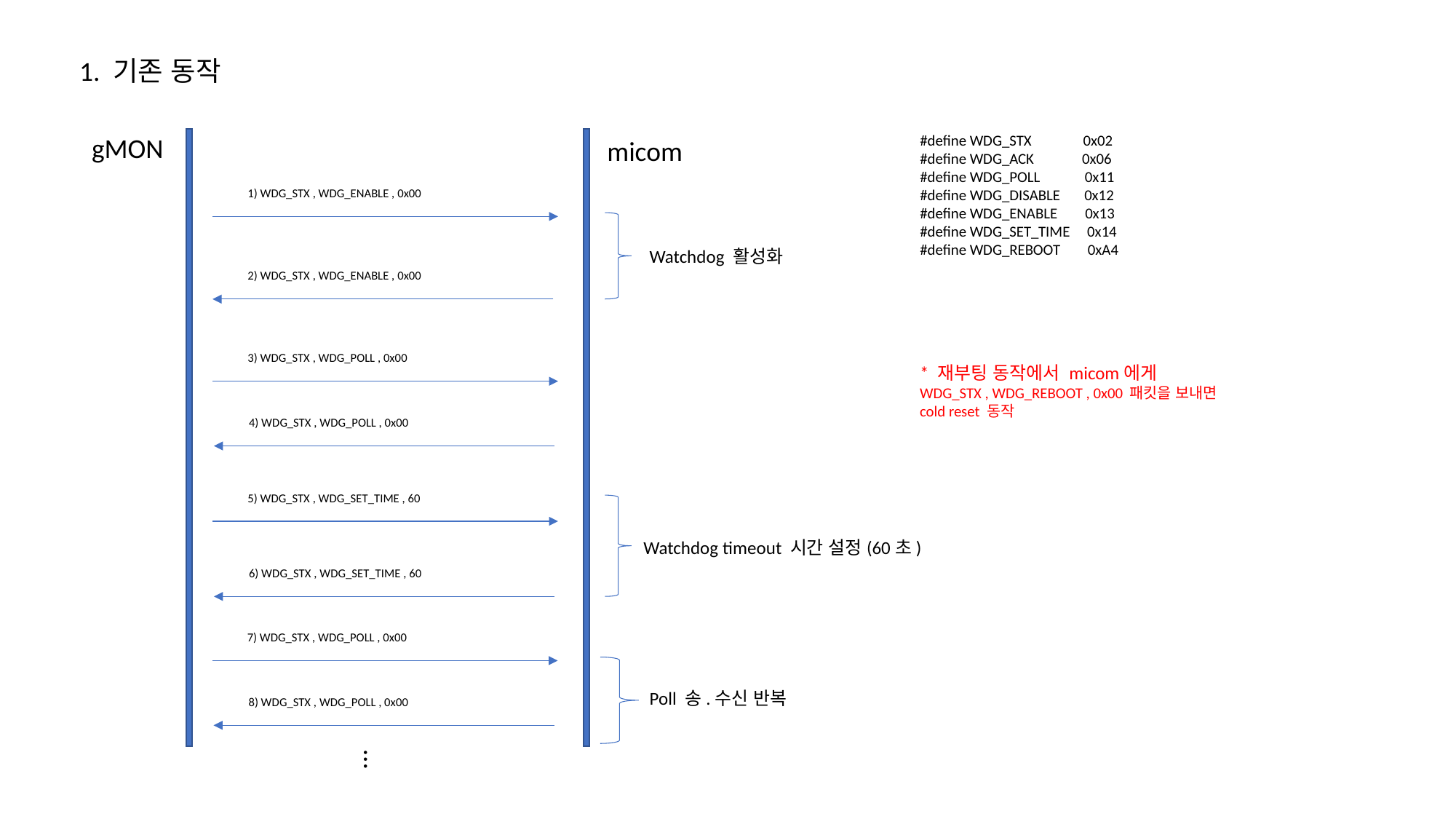

1. 기존 동작
gMON
#define WDG_STX               0x02
#define WDG_ACK              0x06
#define WDG_POLL             0x11
#define WDG_DISABLE       0x12
#define WDG_ENABLE        0x13
#define WDG_SET_TIME     0x14
#define WDG_REBOOT        0xA4

micom
1) WDG_STX , WDG_ENABLE , 0x00

Watchdog 활성화
2) WDG_STX , WDG_ENABLE , 0x00
3) WDG_STX , WDG_POLL , 0x00
* 재부팅 동작에서 micom에게
WDG_STX , WDG_REBOOT , 0x00 패킷을 보내면
cold reset 동작
4) WDG_STX , WDG_POLL , 0x00
5) WDG_STX , WDG_SET_TIME , 60

Watchdog timeout 시간 설정(60초)
6) WDG_STX , WDG_SET_TIME , 60
7) WDG_STX , WDG_POLL , 0x00

Poll 송.수신 반복
8) WDG_STX , WDG_POLL , 0x00
…